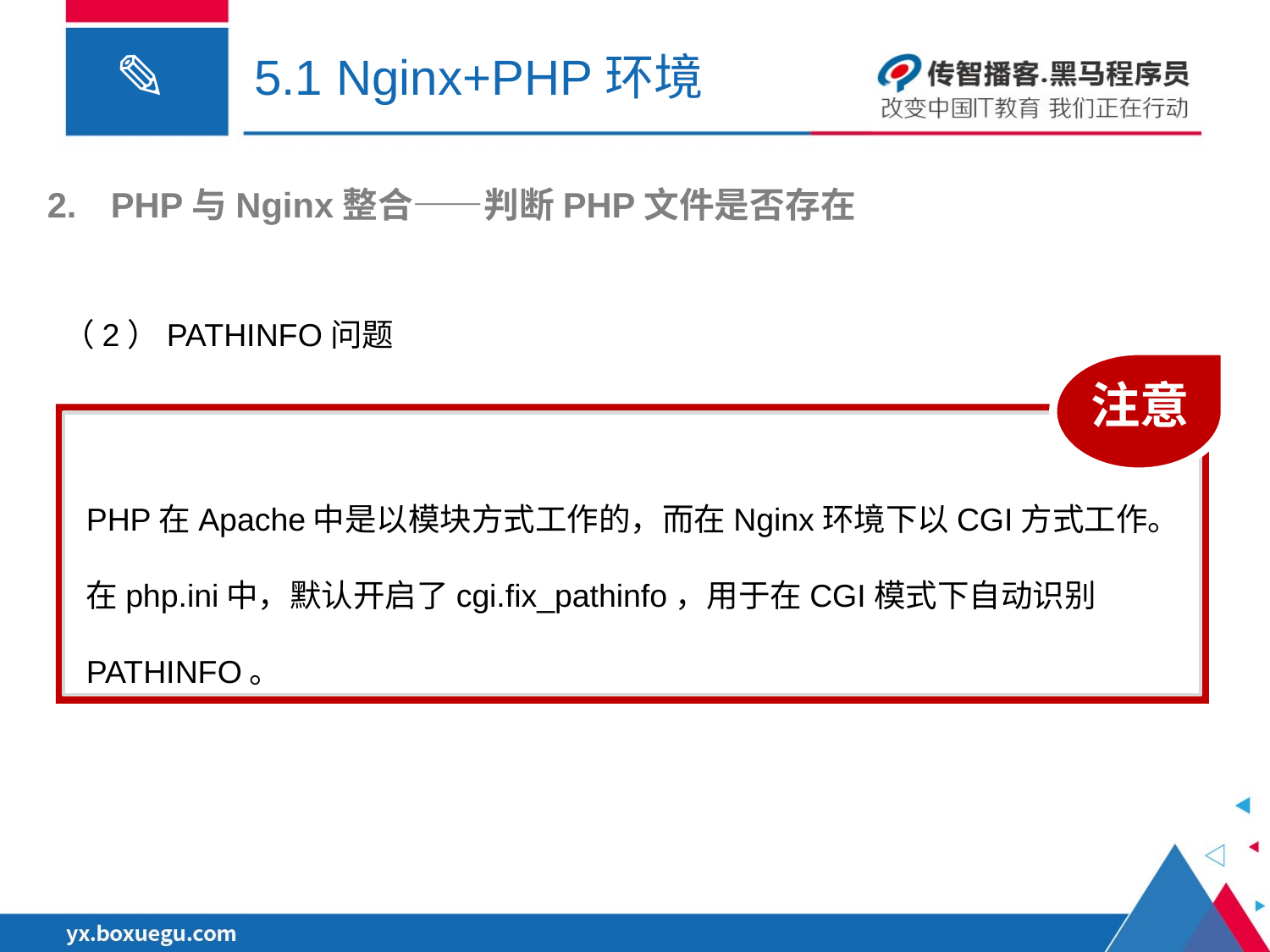

# 5.1 Nginx+PHP环境
PHP与Nginx整合——判断PHP文件是否存在
（2）PATHINFO问题

注意

PHP在Apache中是以模块方式工作的，而在Nginx环境下以CGI方式工作。在php.ini中，默认开启了cgi.fix_pathinfo，用于在CGI模式下自动识别PATHINFO。